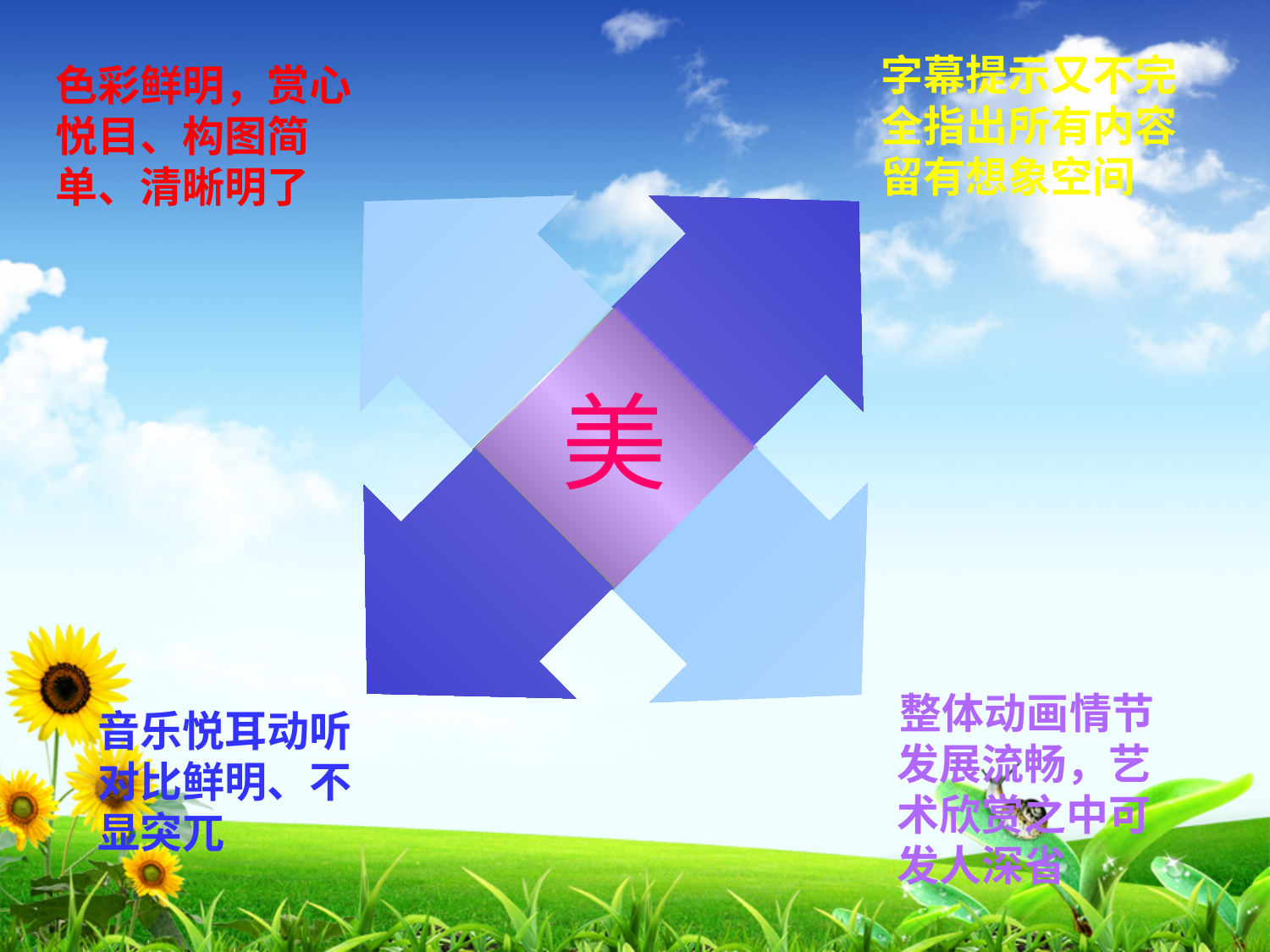

字幕提示又不完
全指出所有内容
留有想象空间
色彩鲜明，赏心
悦目、构图简
单、清晰明了

美

   整体动画情节发展流畅，艺术欣赏之中可发人深省

音乐悦耳动听
对比鲜明、不
显突兀